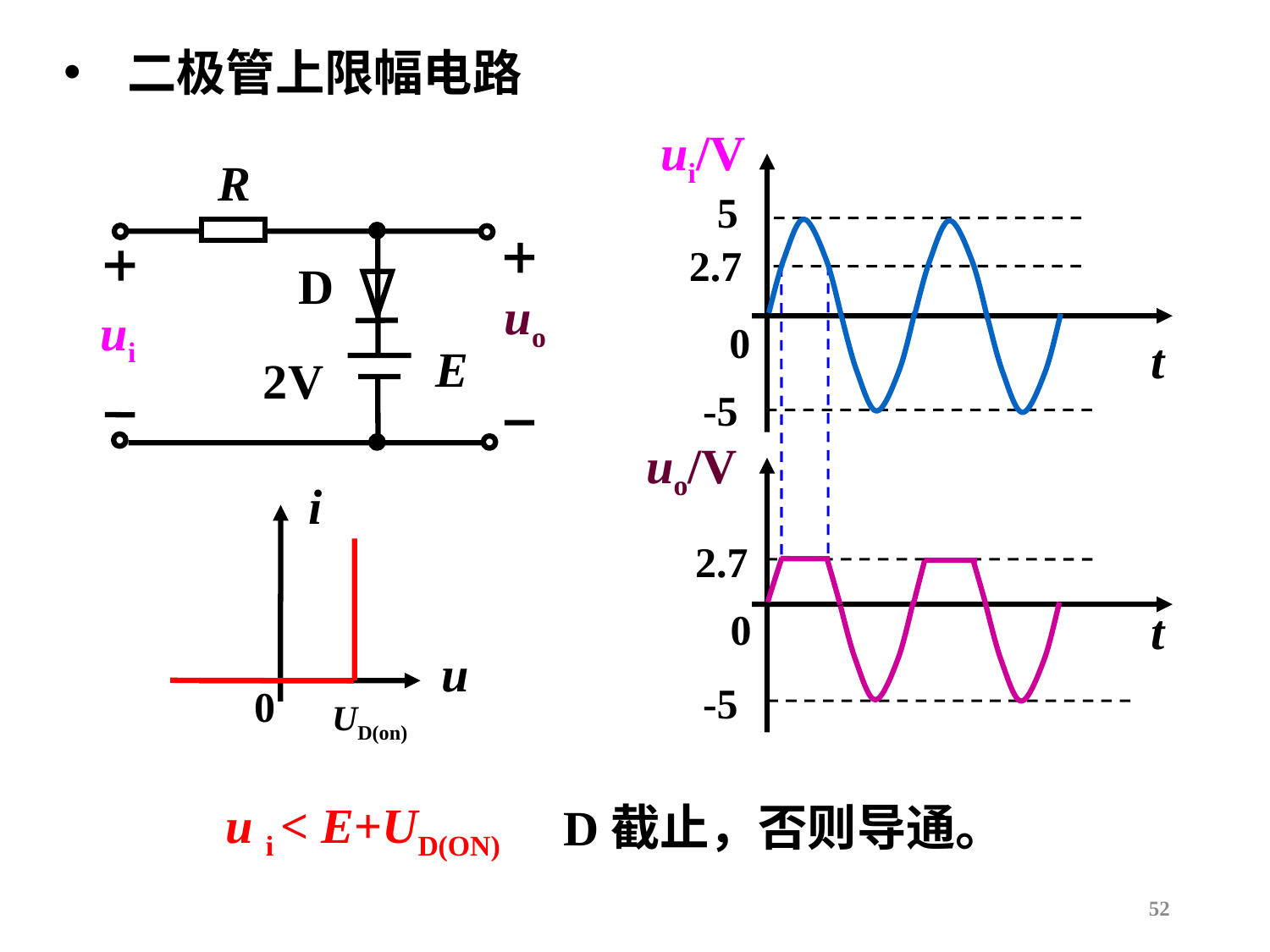

二极管上限幅电路
  ui/V

0

t
R

D

uo
ui

E
2V

5

2.7

-5

 uo/V

t
0

i

u
0

UD(on)
2.7

-5

u i < E+UD(ON)
D截止，否则导通。
52